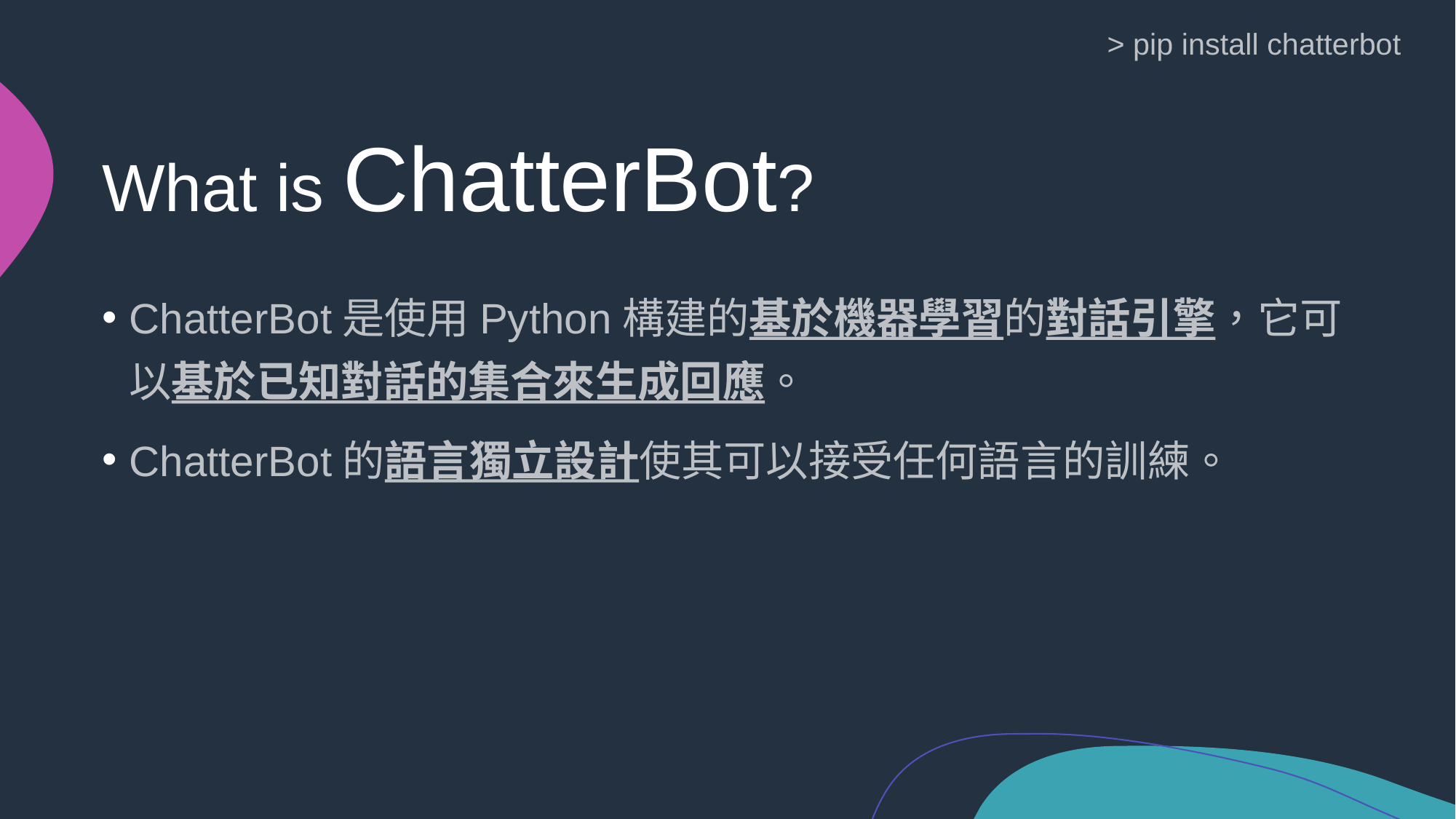

> pip install chatterbot
# What is ChatterBot?
ChatterBot是使用Python構建的基於機器學習的對話引擎，它可以基於已知對話的集合來生成回應。
ChatterBot的語言獨立設計使其可以接受任何語言的訓練。